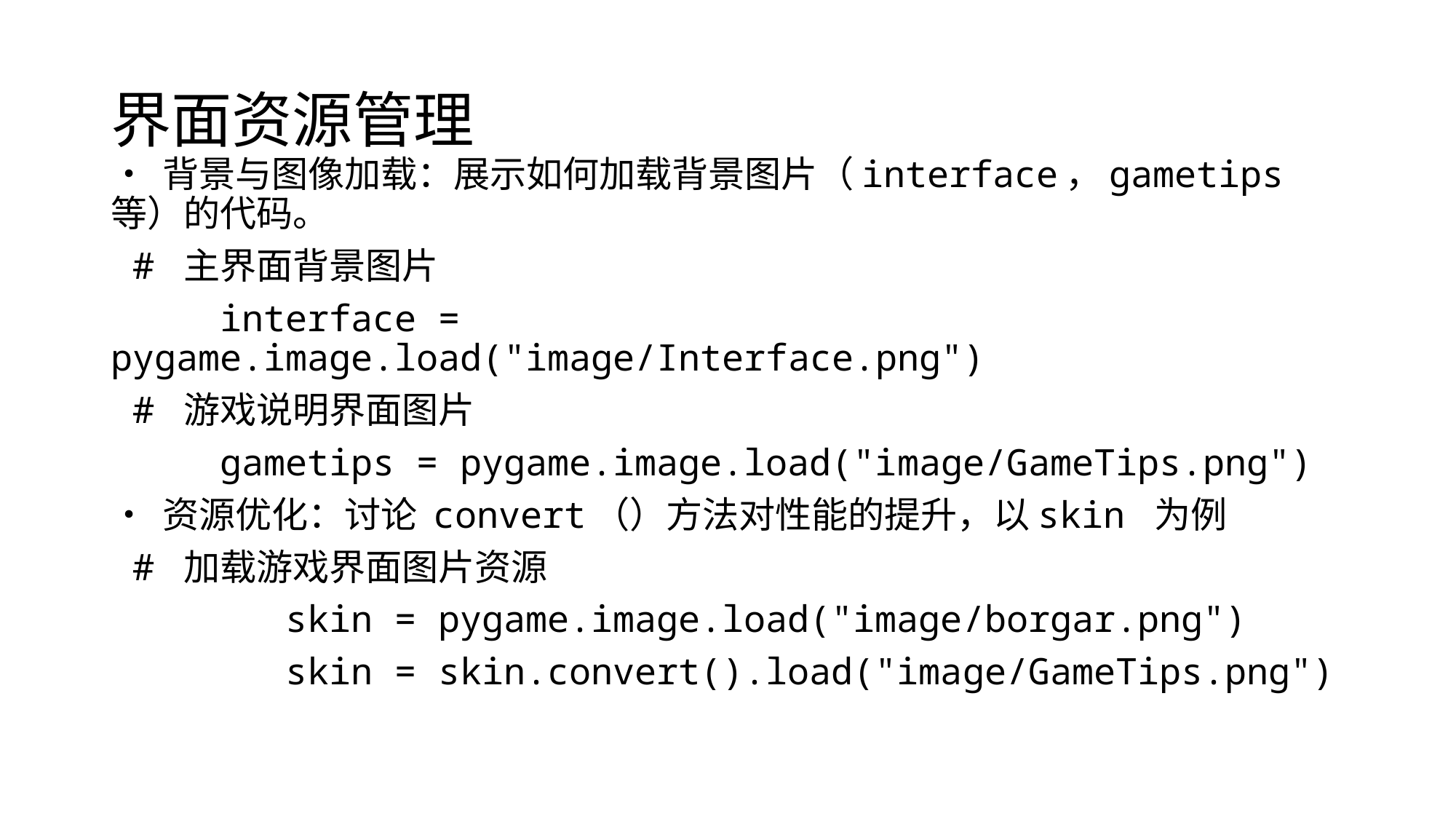

# 界面资源管理
• 背景与图像加载：展示如何加载背景图片（interface，gametips 等）的代码。
 # 主界面背景图片
     interface = pygame.image.load("image/Interface.png")
 # 游戏说明界面图片
     gametips = pygame.image.load("image/GameTips.png")
• 资源优化：讨论 convert（）方法对性能的提升，以skin 为例
 # 加载游戏界面图片资源
        skin = pygame.image.load("image/borgar.png")
        skin = skin.convert().load("image/GameTips.png")